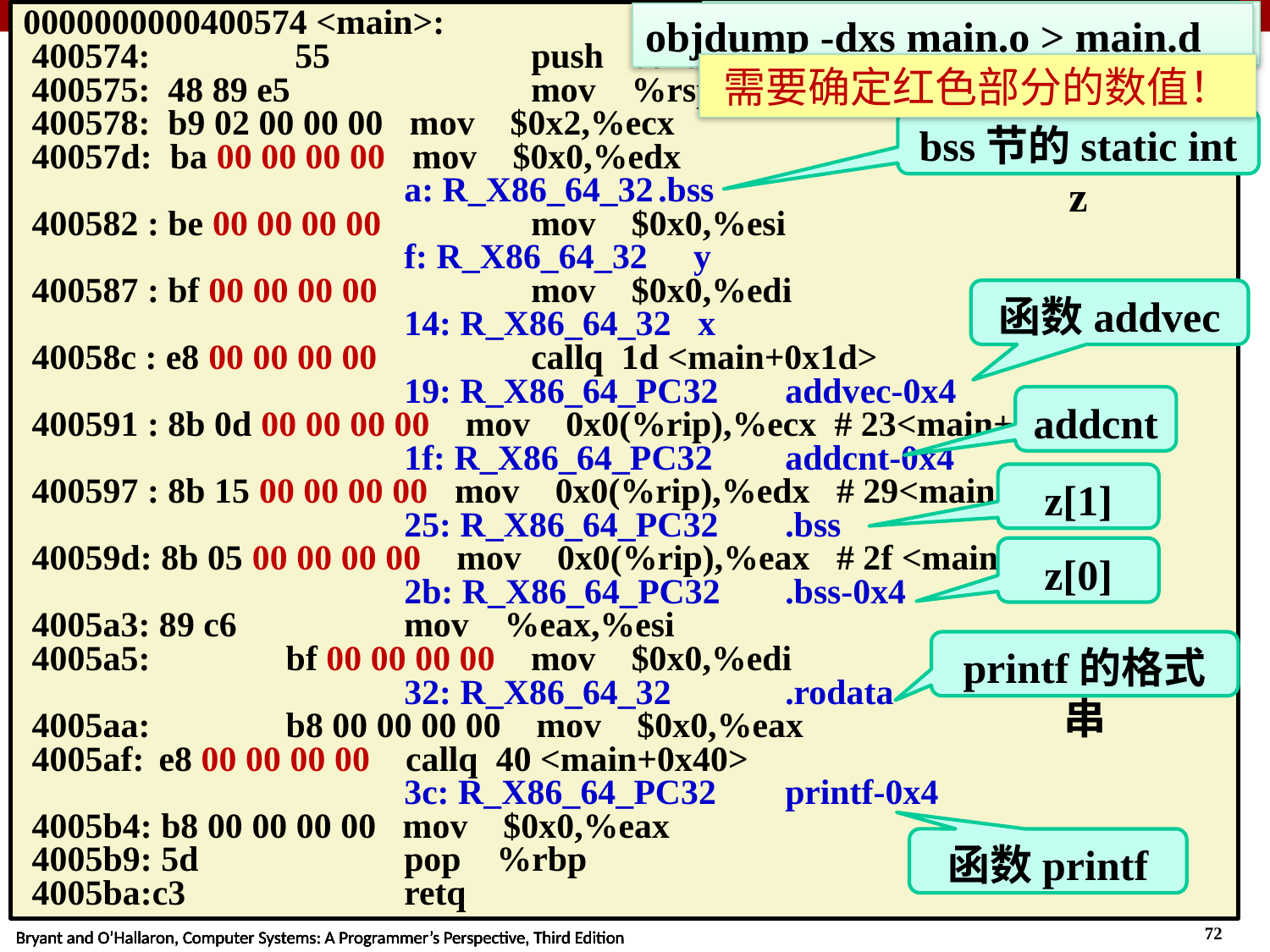

0000000000400574 <main>:
 400574:	  55                   	push   %rbp
 400575:  48 89 e5             	mov    %rsp,%rbp
 400578:  b9 02 00 00 00   mov    $0x2,%ecx
 40057d:  ba 00 00 00 00   mov    $0x0,%edx
			a: R_X86_64_32	.bss
 400582 : be 00 00 00 00       	mov    $0x0,%esi
			f: R_X86_64_32	    y
 400587 : bf 00 00 00 00       	mov    $0x0,%edi
			14: R_X86_64_32   x
 40058c : e8 00 00 00 00       	callq  1d <main+0x1d>
			19: R_X86_64_PC32	addvec-0x4
 400591 : 8b 0d 00 00 00 00    mov    0x0(%rip),%ecx  # 23<main+0x23>
			1f: R_X86_64_PC32	addcnt-0x4
 400597 : 8b 15 00 00 00 00   mov    0x0(%rip),%edx   # 29<main+0x29>
			25: R_X86_64_PC32	.bss
 40059d: 8b 05 00 00 00 00    mov    0x0(%rip),%eax   # 2f <main+0x2f>
			2b: R_X86_64_PC32	.bss-0x4
 4005a3: 89 c6                	mov    %eax,%esi
 4005a5:	 bf 00 00 00 00    mov    $0x0,%edi
			32: R_X86_64_32	.rodata
 4005aa:	 b8 00 00 00 00    mov    $0x0,%eax
 4005af:	 e8 00 00 00 00    callq  40 <main+0x40>
			3c: R_X86_64_PC32	printf-0x4
 4005b4: b8 00 00 00 00   mov    $0x0,%eax
 4005b9: 5d                   	pop    %rbp
 4005ba:c3                   	retq
objdump -dxs prog > prog.d
objdump -dxs main.o > main.d
# little-sample
需要确定红色部分的数值！
bss节的static int z

函数addvec
addcnt
z[1]
z[0]
printf的格式串

函数printf